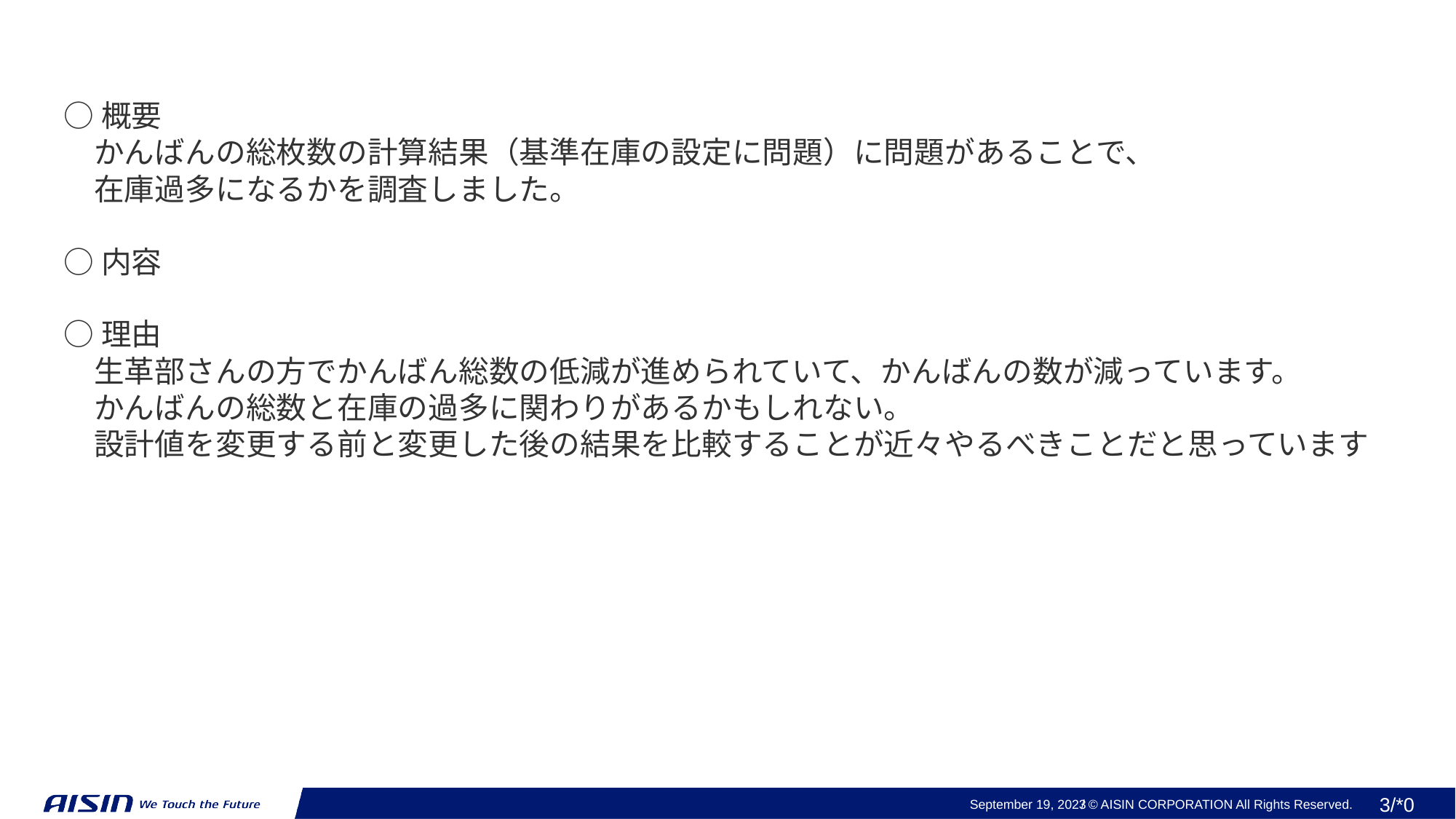

○概要
　かんばんの総枚数の計算結果（基準在庫の設定に問題）に問題があることで、
　在庫過多になるかを調査しました。

○内容

○理由
　生革部さんの方でかんばん総数の低減が進められていて、かんばんの数が減っています。
　かんばんの総数と在庫の過多に関わりがあるかもしれない。
　設計値を変更する前と変更した後の結果を比較することが近々やるべきことだと思っています
September 19, 2023